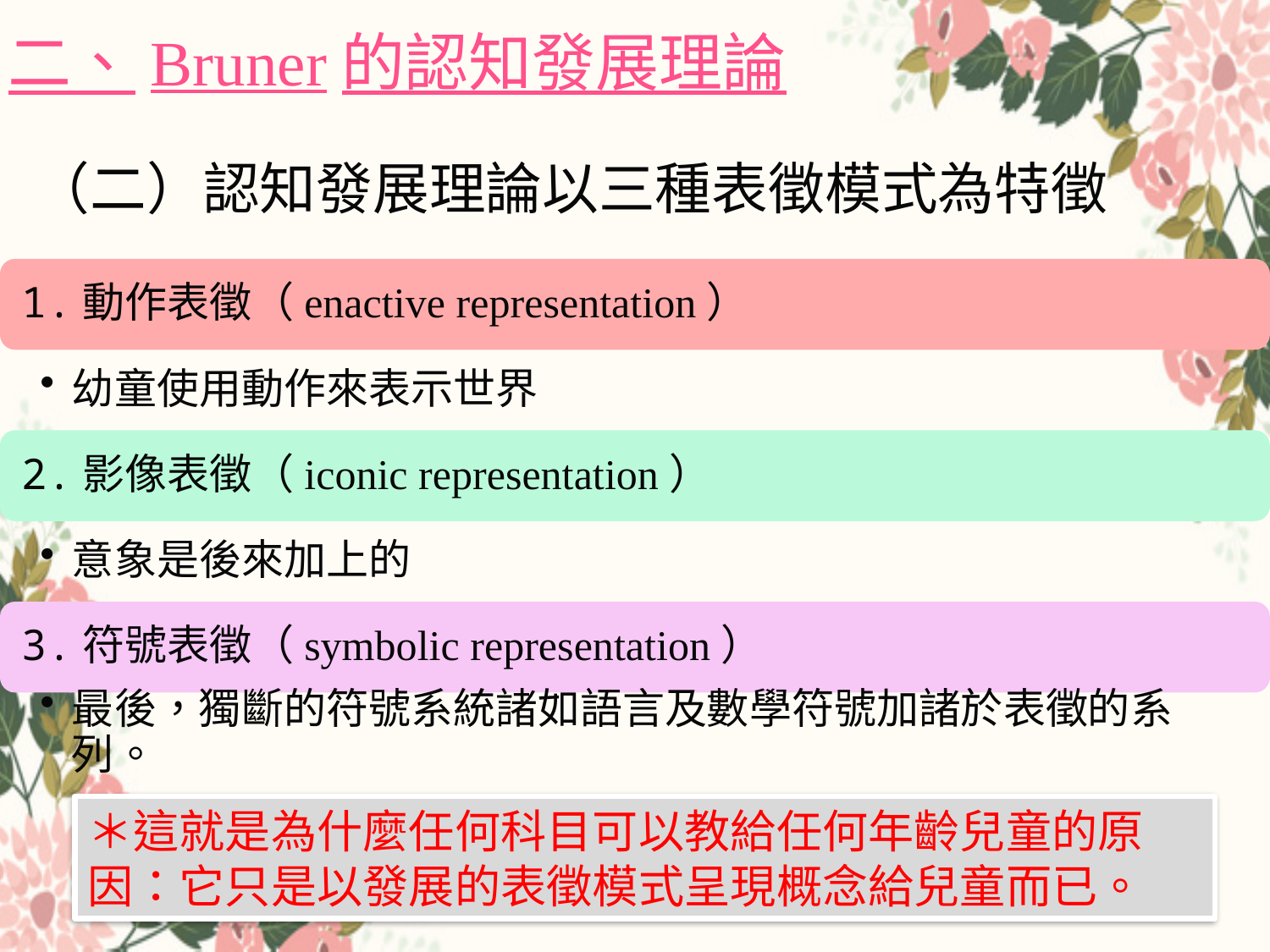

二、Bruner的認知發展理論
（二）認知發展理論以三種表徵模式為特徵
1.動作表徵（enactive representation）
幼童使用動作來表示世界
2.影像表徵（iconic representation）
意象是後來加上的
3.符號表徵（symbolic representation）
最後，獨斷的符號系統諸如語言及數學符號加諸於表徵的系列。
＊這就是為什麼任何科目可以教給任何年齡兒童的原因：它只是以發展的表徵模式呈現概念給兒童而已。